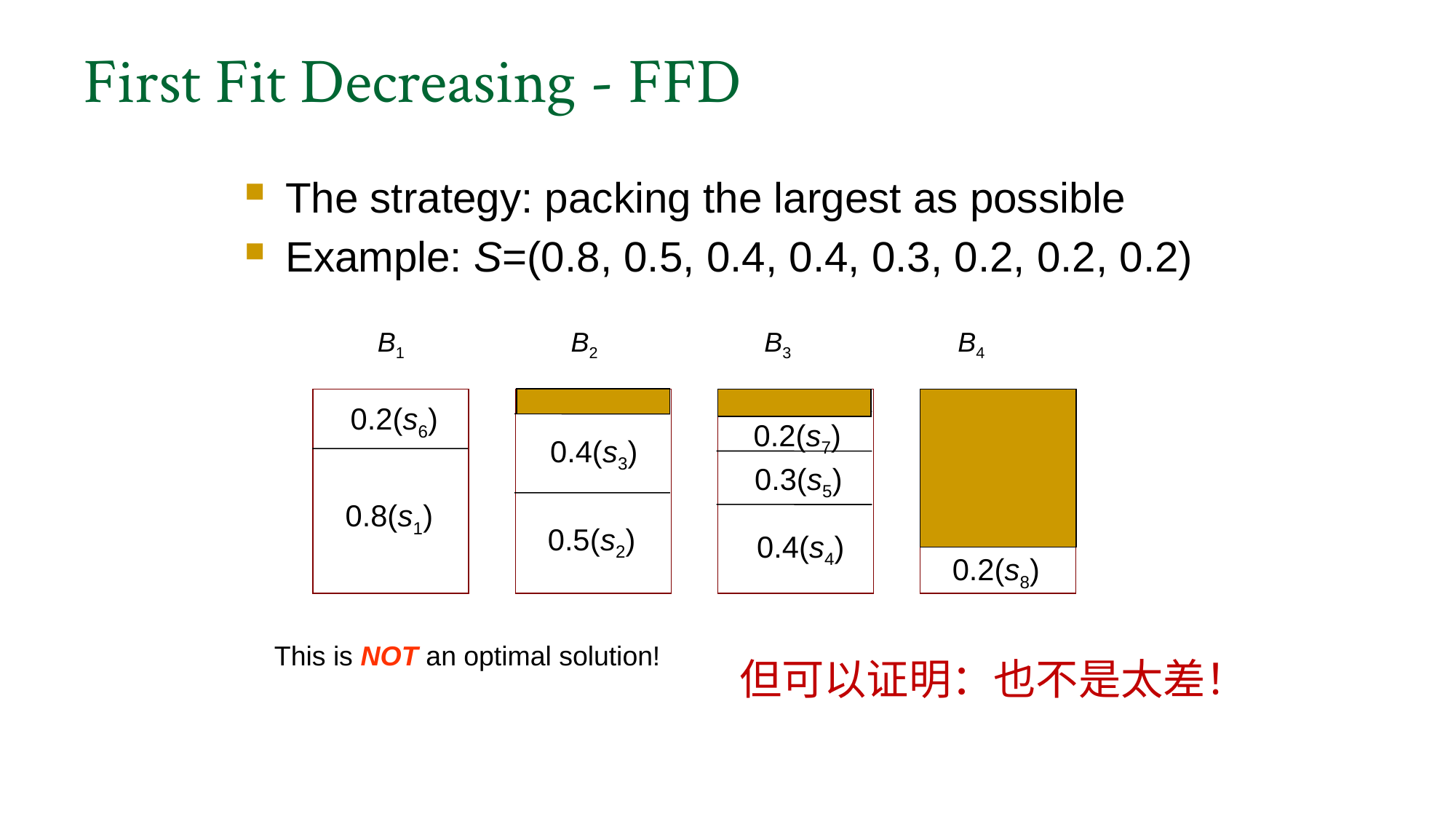

# First Fit Decreasing - FFD
The strategy: packing the largest as possible
Example: S=(0.8, 0.5, 0.4, 0.4, 0.3, 0.2, 0.2, 0.2)
B1
B2
B3
B4

0.2(s6)
0.2(s7)

0.4(s3)

0.3(s5)
0.8(s1)

0.5(s2)
0.4(s4)

0.2(s8)
This is NOT an optimal solution!
但可以证明：也不是太差！